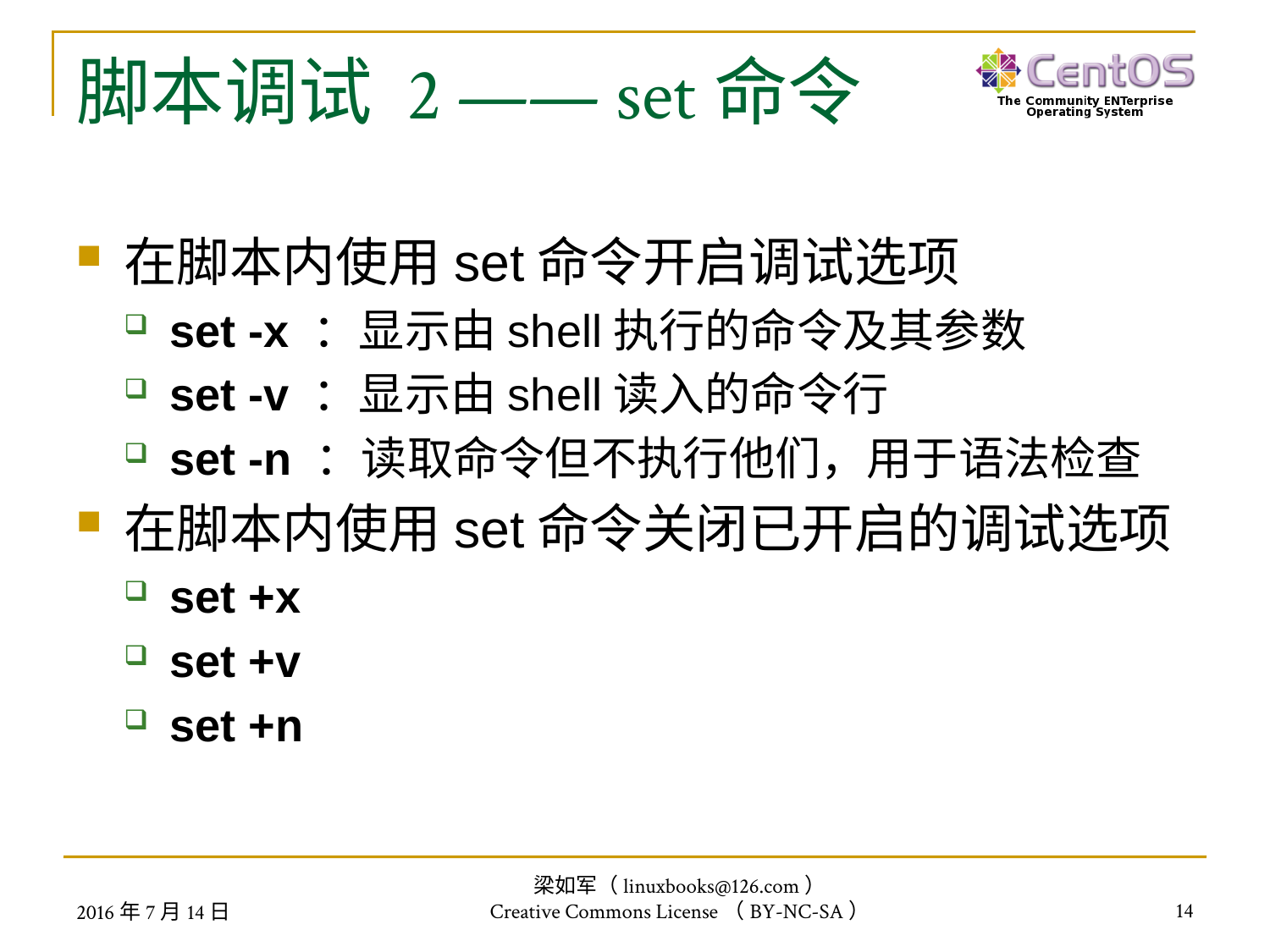

# 脚本调试 2 —— set命令
在脚本内使用set命令开启调试选项
set -x ：显示由shell执行的命令及其参数
set -v ：显示由shell读入的命令行
set -n ：读取命令但不执行他们，用于语法检查
在脚本内使用set命令关闭已开启的调试选项
set +x
set +v
set +n

梁如军（linuxbooks@126.com）
Creative Commons License（BY-NC-SA）
2016年7月14日
14